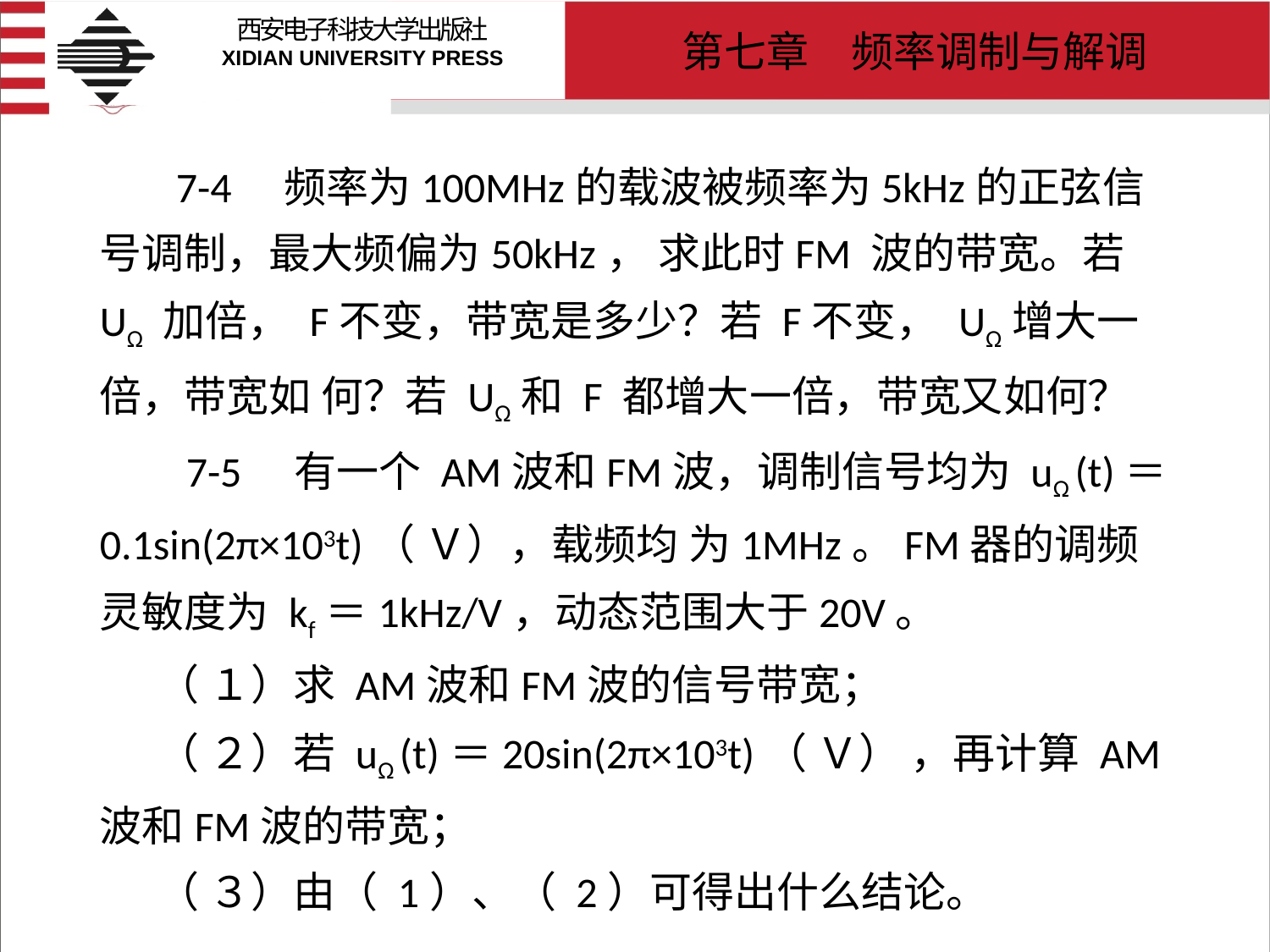

# 7-4　频率为100MHz的载波被频率为5kHz的正弦信号调制，最大频偏为50kHz， 求此时FM 波的带宽。若 UΩ 加倍， F不变，带宽是多少？若 F不变， UΩ增大一倍，带宽如 何？若 UΩ和 F 都增大一倍，带宽又如何？ 7-5　有一个 AM波和FM波，调制信号均为 uΩ (t)＝0.1sin(2π×103t)（ Ｖ），载频均 为1MHz。FM器的调频灵敏度为 kf＝1kHz/V，动态范围大于20V。 （ １）求 AM波和FM波的信号带宽； （ ２）若 uΩ (t)＝20sin(2π×103t)（ Ｖ） ，再计算 AM 波和FM波的带宽； （ ３）由（ 1）、（ 2）可得出什么结论。